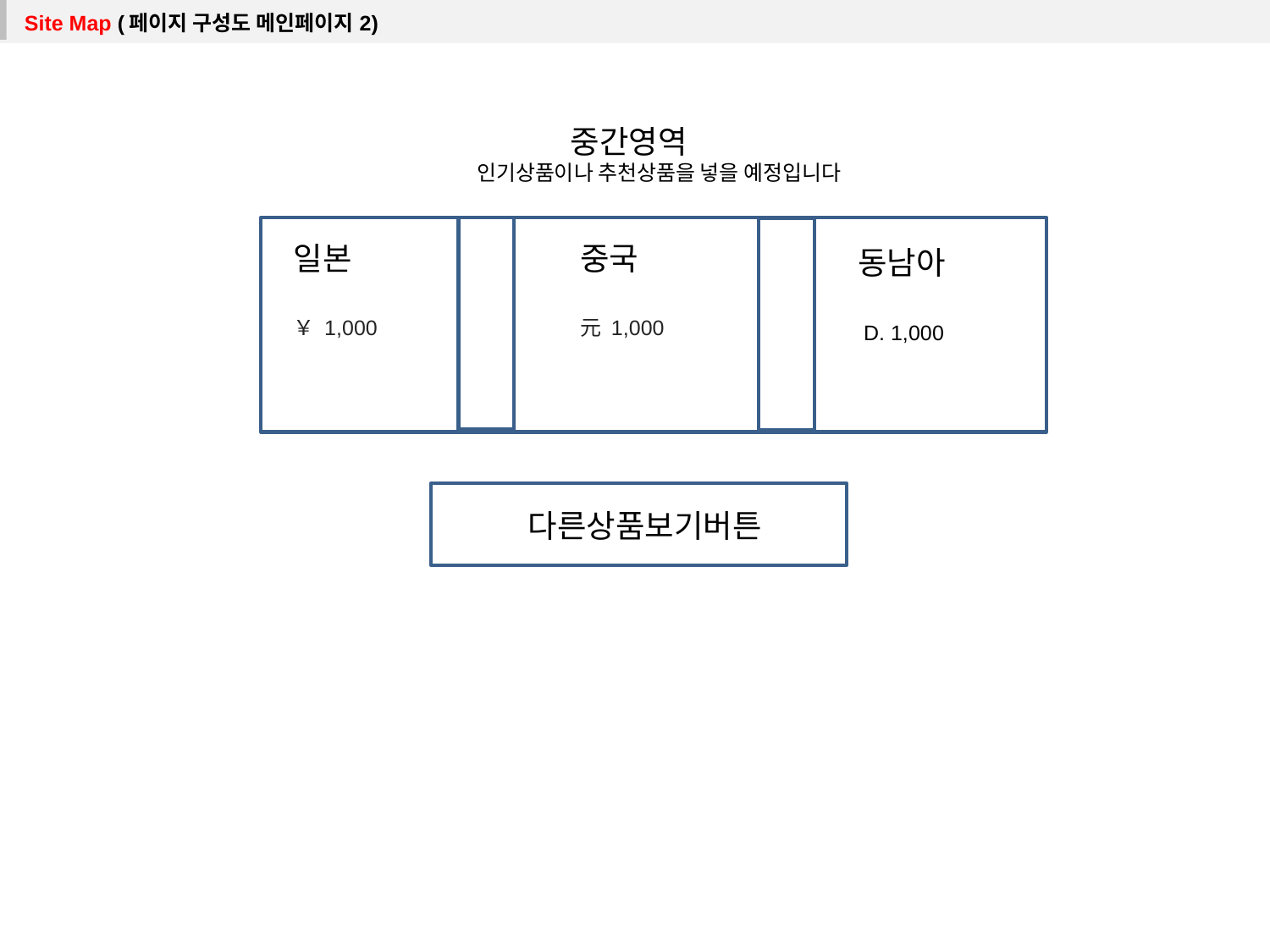

| Site Map (페이지 구성도 메인페이지2) |
| --- |

	            중간영역
	인기상품이나 추천상품을 넣을 예정입니다

중국

元 1,000
일본

￥ 1,000
동남아

 D. 1,000

다른상품보기버튼